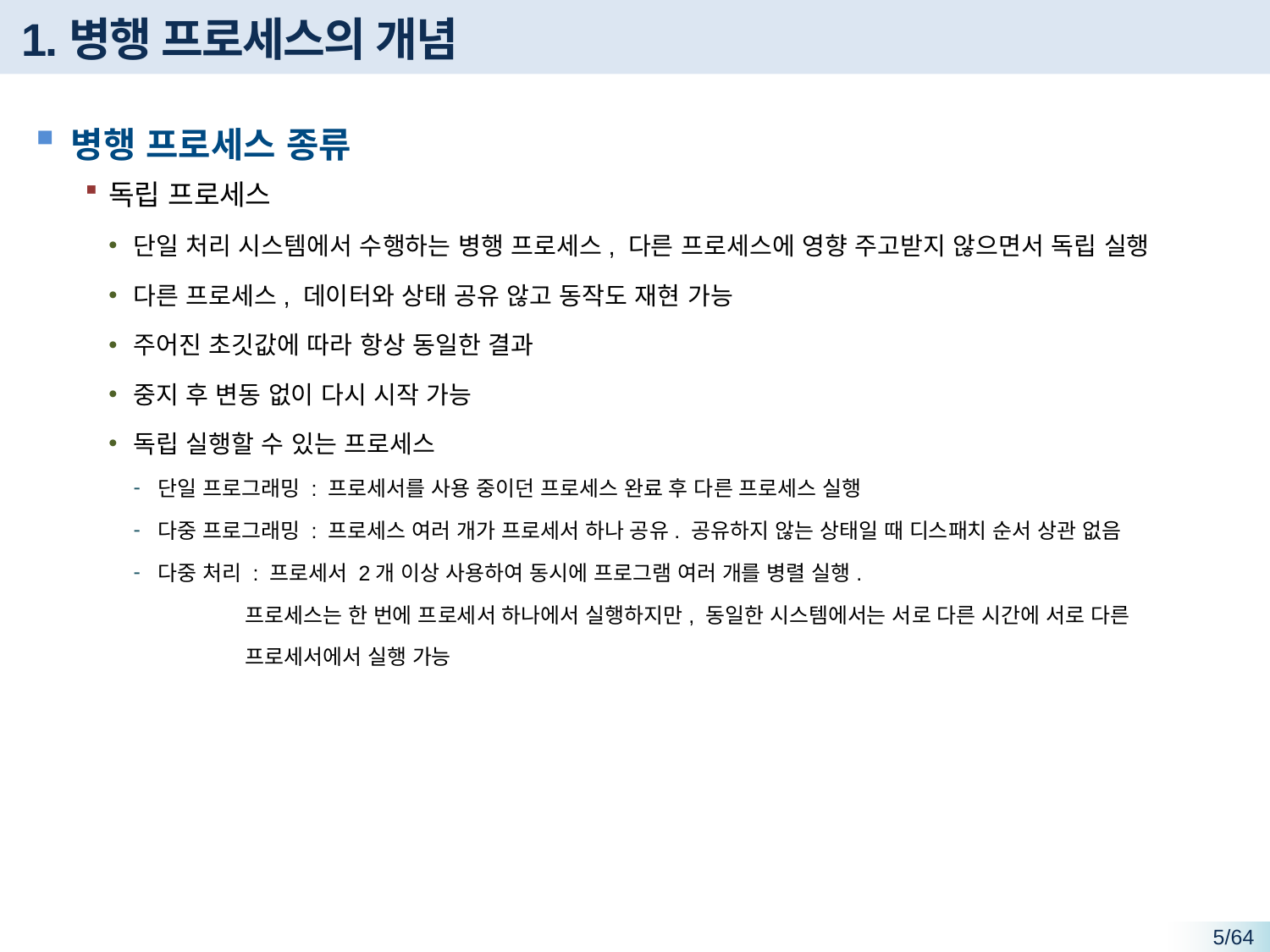

# 1.병행 프로세스의 개념
병행 프로세스 종류
독립 프로세스
단일 처리 시스템에서 수행하는 병행 프로세스, 다른 프로세스에 영향 주고받지 않으면서 독립 실행
다른 프로세스, 데이터와 상태 공유 않고 동작도 재현 가능
주어진 초깃값에 따라 항상 동일한 결과
중지 후 변동 없이 다시 시작 가능
독립 실행할 수 있는 프로세스
단일 프로그래밍 : 프로세서를 사용 중이던 프로세스 완료 후 다른 프로세스 실행
다중 프로그래밍 : 프로세스 여러 개가 프로세서 하나 공유. 공유하지 않는 상태일 때 디스패치 순서 상관 없음
다중 처리 : 프로세서 2개 이상 사용하여 동시에 프로그램 여러 개를 병렬 실행.
                  프로세스는 한 번에 프로세서 하나에서 실행하지만, 동일한 시스템에서는 서로 다른 시간에 서로 다른
                  프로세서에서 실행 가능